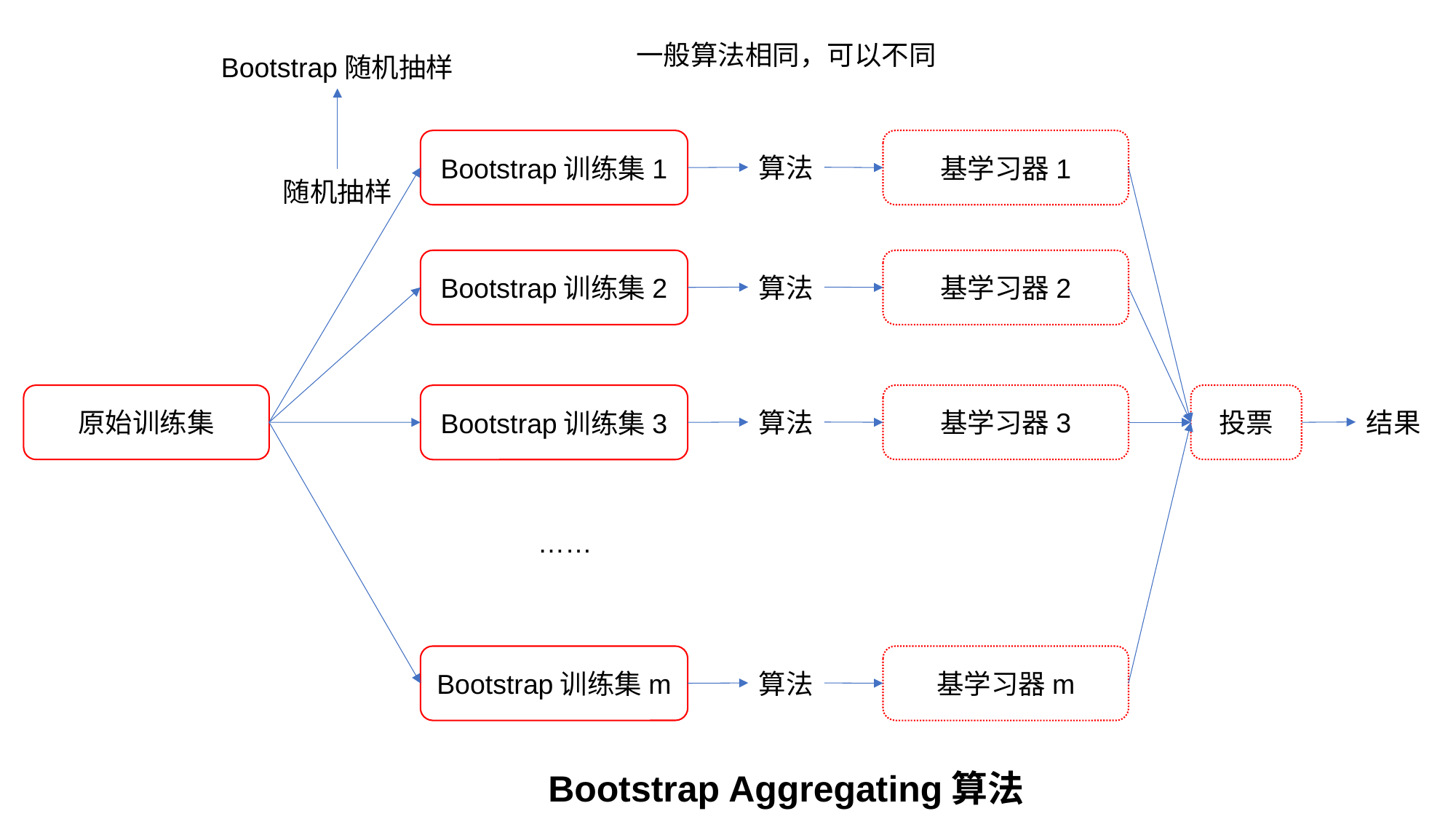

一般算法相同，可以不同
Bootstrap随机抽样
Bootstrap训练集1
基学习器1
算法
随机抽样
Bootstrap训练集2
基学习器2
算法
原始训练集
基学习器3
投票
Bootstrap训练集3
结果
算法
……
Bootstrap训练集m
基学习器m
算法
Bootstrap Aggregating算法